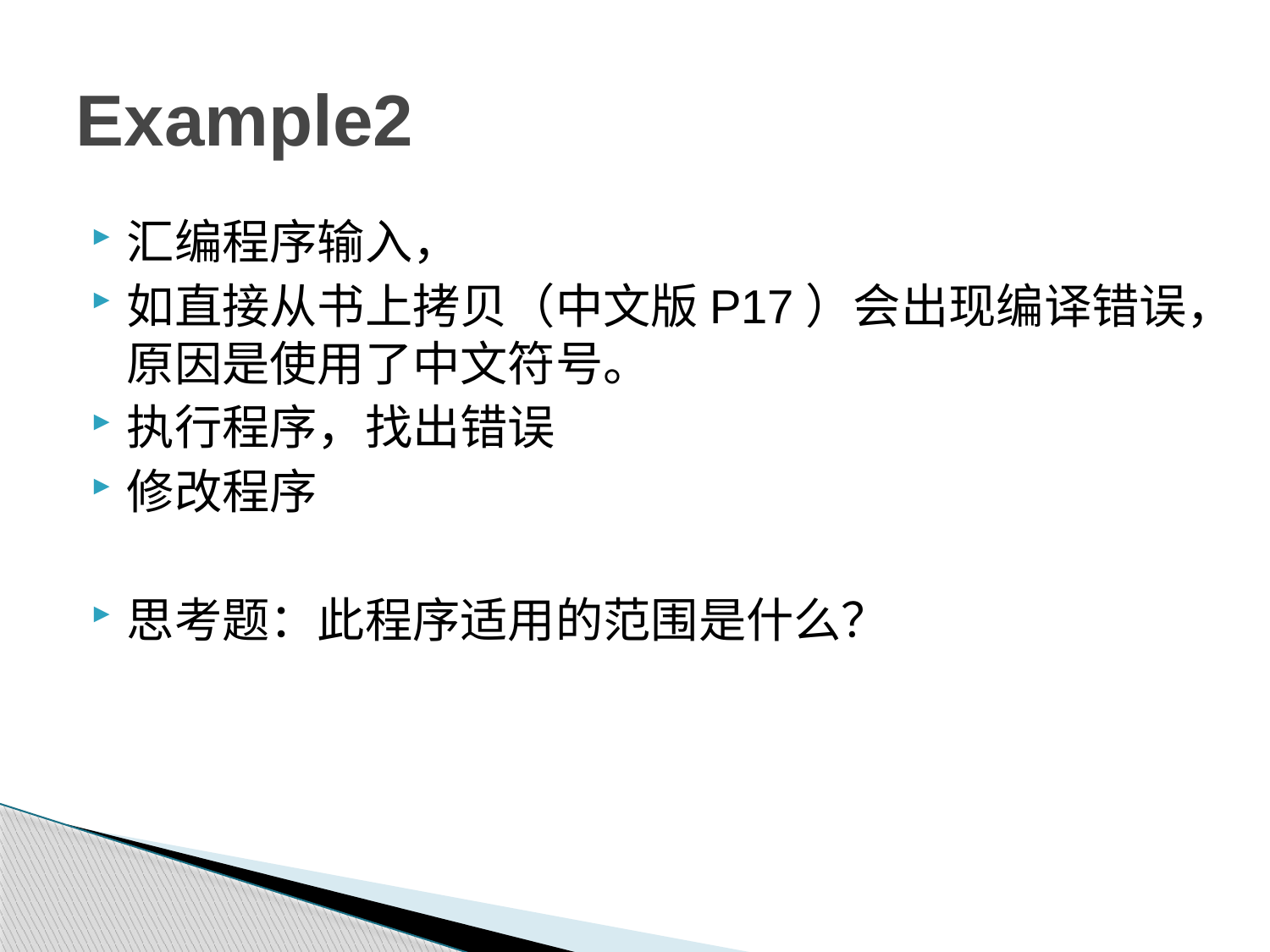

# Example2
汇编程序输入，
如直接从书上拷贝（中文版P17）会出现编译错误，原因是使用了中文符号。
执行程序，找出错误
修改程序

思考题：此程序适用的范围是什么？